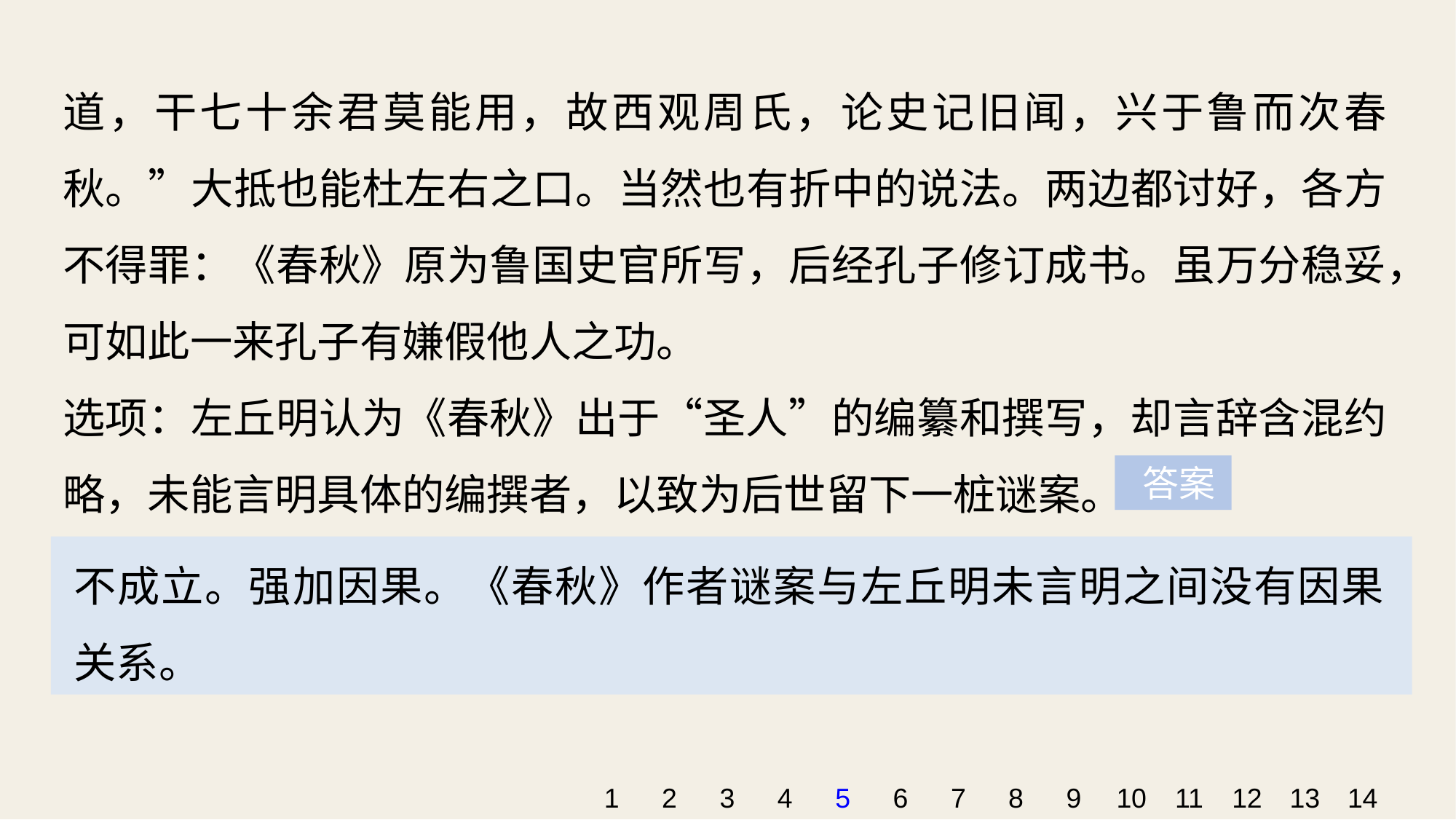

道，干七十余君莫能用，故西观周氏，论史记旧闻，兴于鲁而次春秋。”大抵也能杜左右之口。当然也有折中的说法。两边都讨好，各方不得罪：《春秋》原为鲁国史官所写，后经孔子修订成书。虽万分稳妥，可如此一来孔子有嫌假他人之功。
选项：左丘明认为《春秋》出于“圣人”的编纂和撰写，却言辞含混约略，未能言明具体的编撰者，以致为后世留下一桩谜案。
 答案
不成立。强加因果。《春秋》作者谜案与左丘明未言明之间没有因果关系。

1
2
3
4
5
6
7
8
9
10
11
12
13
14